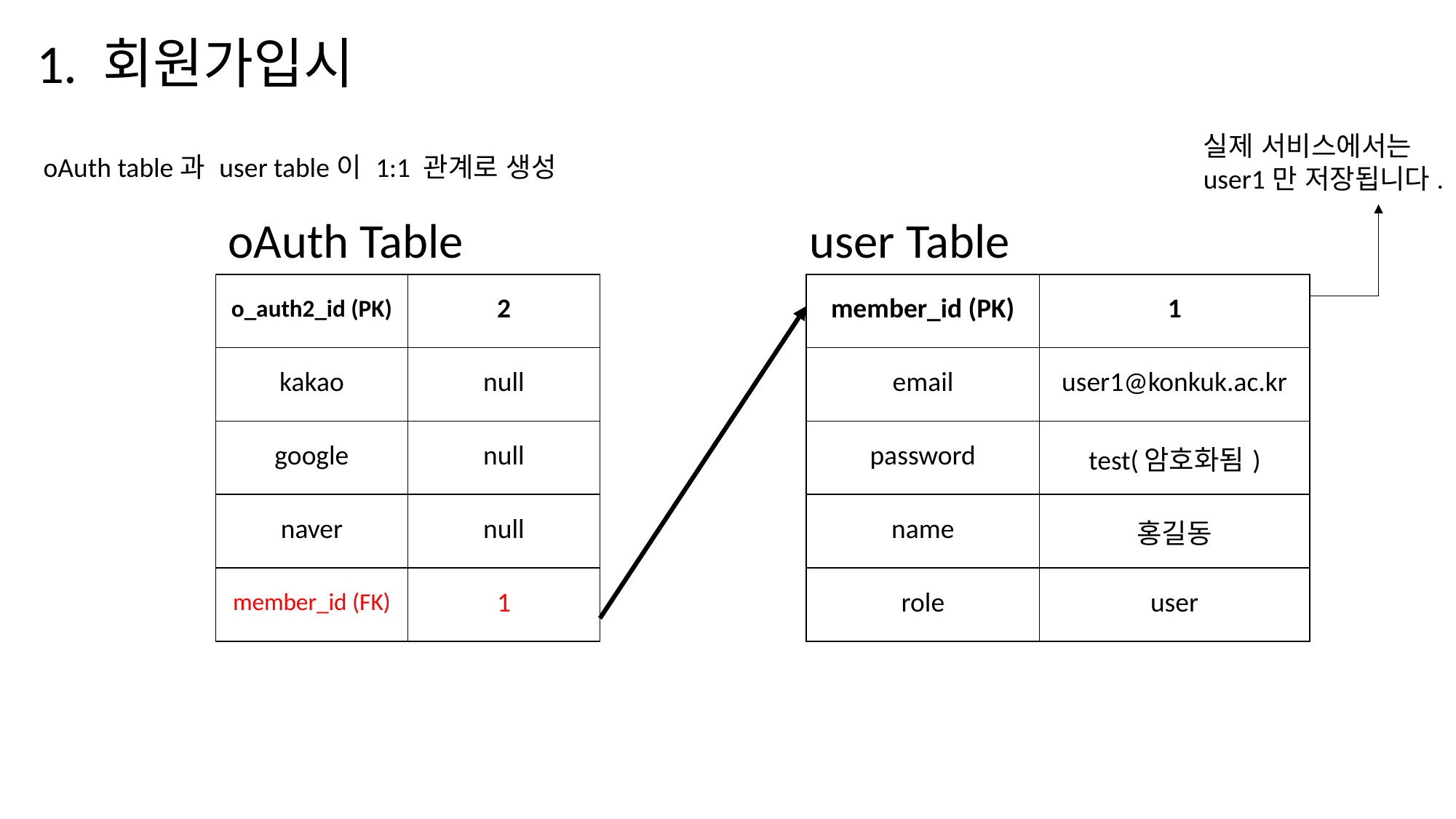

1. 회원가입시
실제 서비스에서는
user1만 저장됩니다.
oAuth table과 user table이 1:1 관계로 생성
oAuth Table
user Table
| o\_auth2\_id (PK) | 2 |
| --- | --- |
| kakao | null |
| google | null |
| naver | null |
| member\_id (FK) | 1 |
| member\_id (PK) | 1 |
| --- | --- |
| email | user1@konkuk.ac.kr |
| password | test(암호화됨) |
| name | 홍길동 |
| role | user |